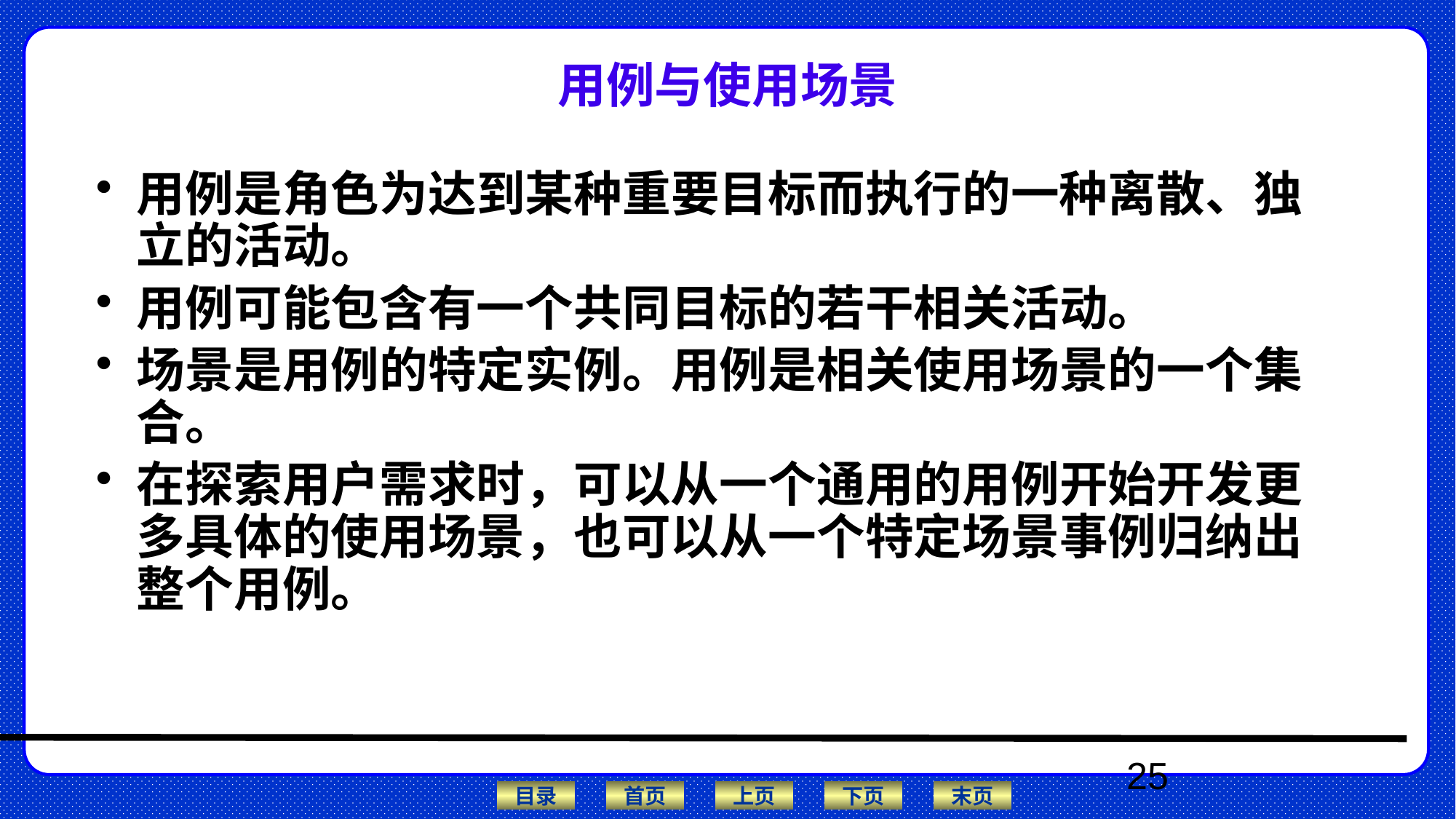

# 用例与使用场景
用例是角色为达到某种重要目标而执行的一种离散、独立的活动。
用例可能包含有一个共同目标的若干相关活动。
场景是用例的特定实例。用例是相关使用场景的一个集合。
在探索用户需求时，可以从一个通用的用例开始开发更多具体的使用场景，也可以从一个特定场景事例归纳出整个用例。
25